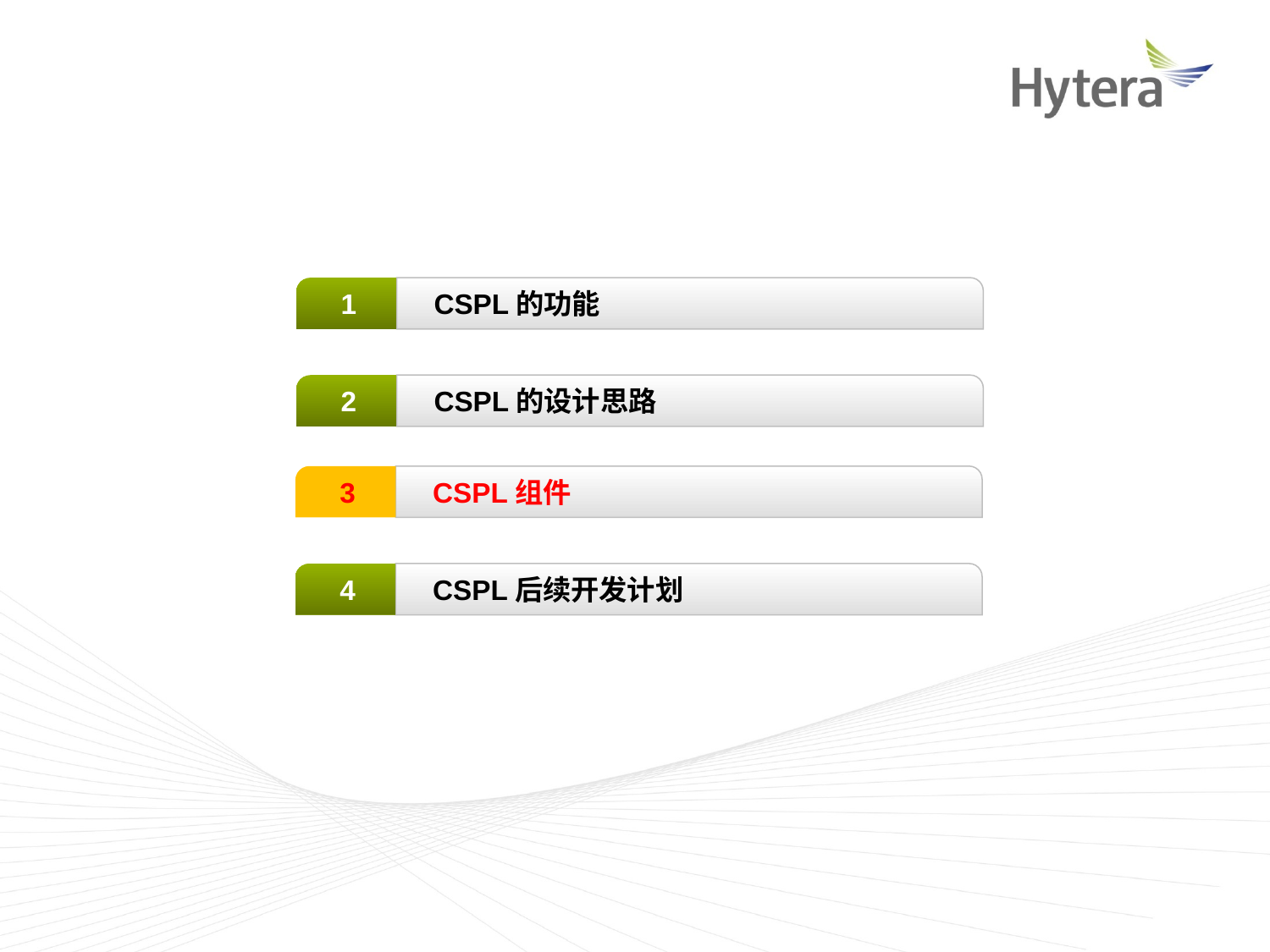

1
CSPL的功能
2
CSPL的设计思路
3
CSPL组件
4
CSPL后续开发计划